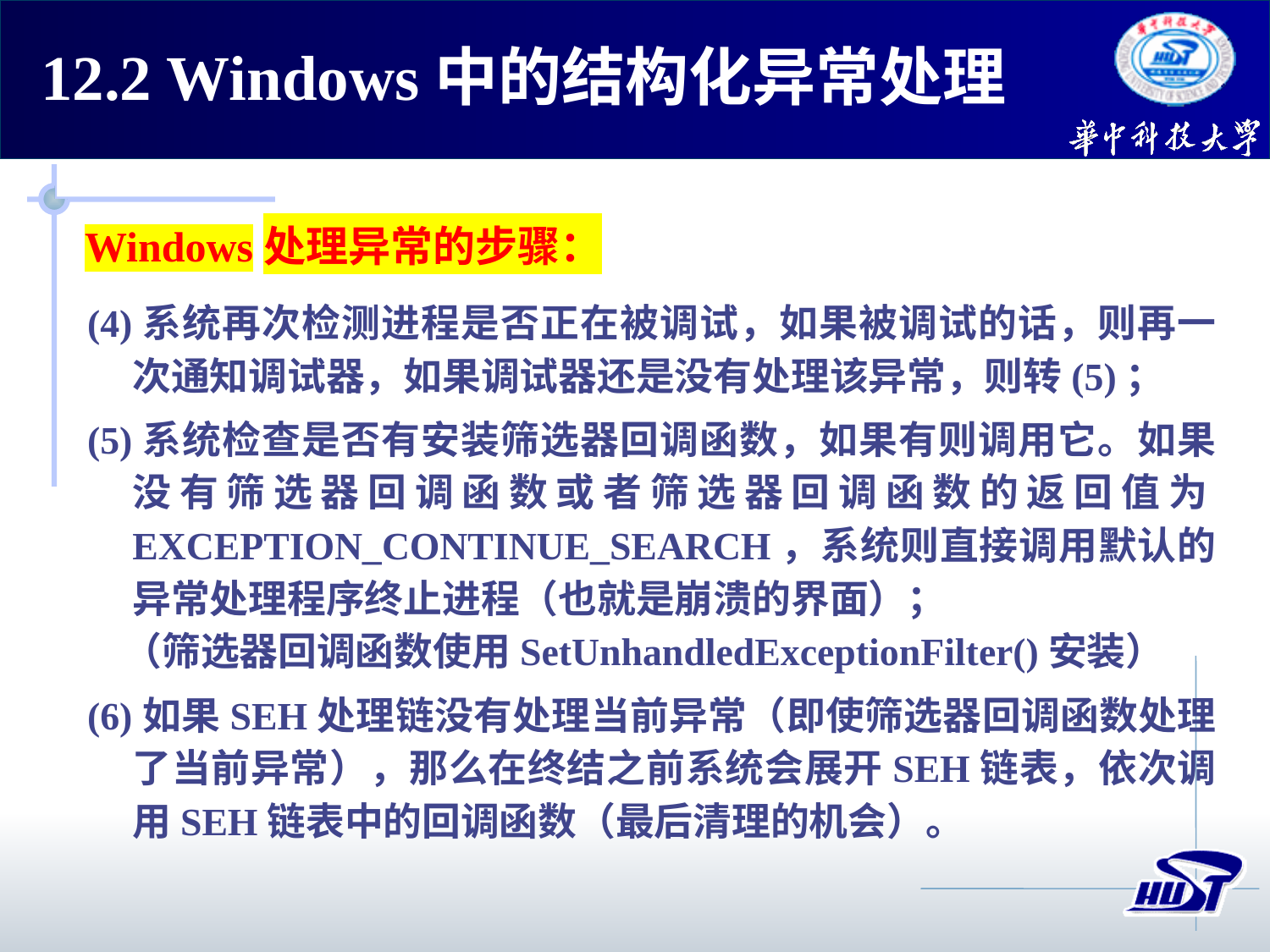

12.2 Windows中的结构化异常处理
Windows处理异常的步骤：
(4)系统再次检测进程是否正在被调试，如果被调试的话，则再一次通知调试器，如果调试器还是没有处理该异常，则转(5)；
(5)系统检查是否有安装筛选器回调函数，如果有则调用它。如果没有筛选器回调函数或者筛选器回调函数的返回值为EXCEPTION_CONTINUE_SEARCH，系统则直接调用默认的异常处理程序终止进程（也就是崩溃的界面）；
   （筛选器回调函数使用SetUnhandledExceptionFilter()安装）
(6)如果SEH处理链没有处理当前异常（即使筛选器回调函数处理了当前异常），那么在终结之前系统会展开SEH链表，依次调用SEH链表中的回调函数（最后清理的机会）。